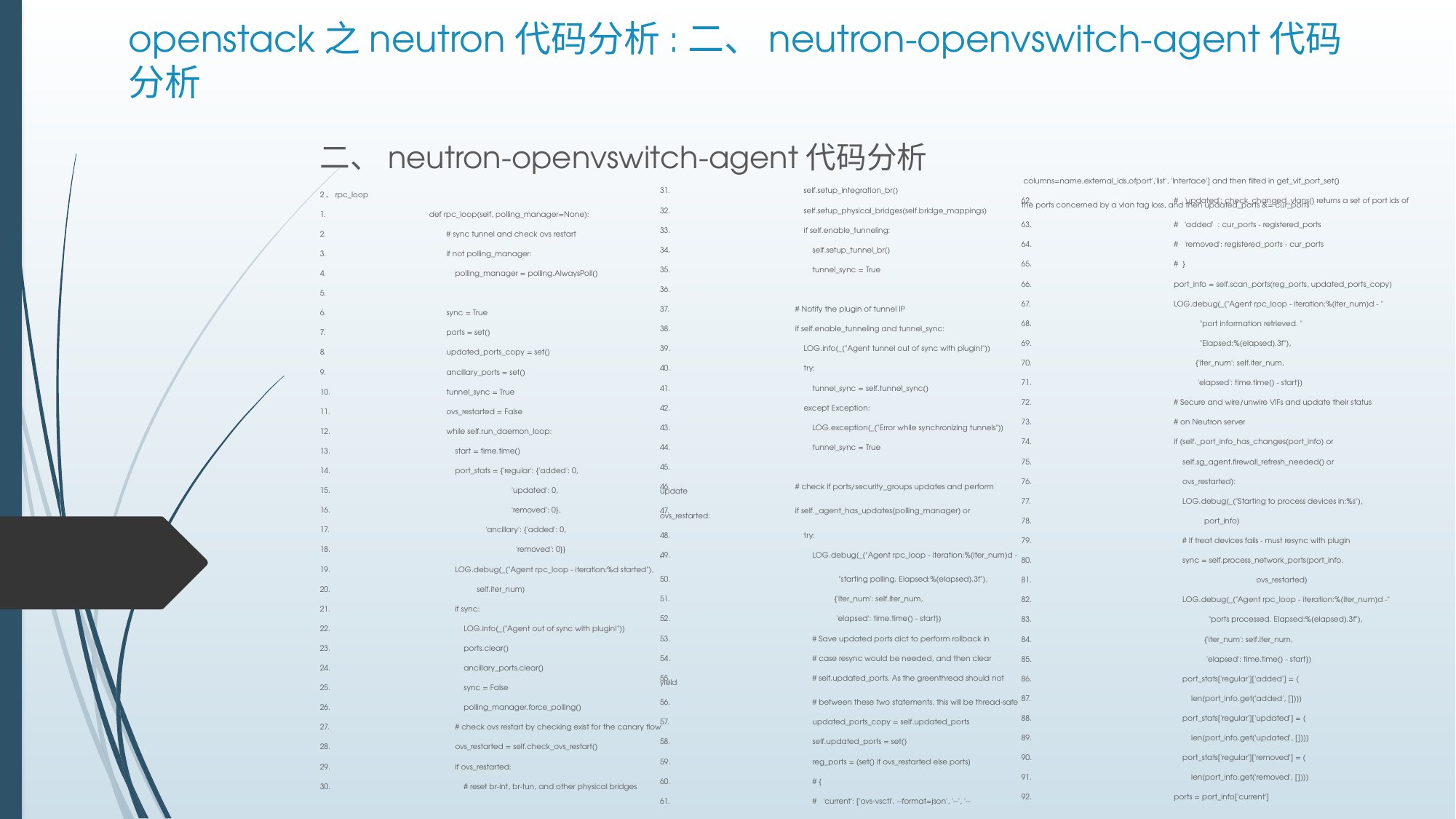

# openstack之neutron代码分析:二、neutron-openvswitch-agent代码分析
二、neutron-openvswitch-agent代码分析
2、rpc_loop
1.	def rpc_loop(self, polling_manager=None):
2.	        # sync tunnel and check ovs restart
3.	        if not polling_manager:
4.	            polling_manager = polling.AlwaysPoll()
5.
6.	        sync = True
7.	        ports = set()
8.	        updated_ports_copy = set()
9.	        ancillary_ports = set()
10.	        tunnel_sync = True
11.	        ovs_restarted = False
12.	        while self.run_daemon_loop:
13.	            start = time.time()
14.	            port_stats = {'regular': {'added': 0,
15.	                                      'updated': 0,
16.	                                      'removed': 0},
17.	                          'ancillary': {'added': 0,
18.	                                        'removed': 0}}
19.	            LOG.debug(_("Agent rpc_loop - iteration:%d started"),
20.	                      self.iter_num)
21.	            if sync:
22.	                LOG.info(_("Agent out of sync with plugin!"))
23.	                ports.clear()
24.	                ancillary_ports.clear()
25.	                sync = False
26.	                polling_manager.force_polling()
27.	            # check ovs restart by checking exist for the canary flow
28.	            ovs_restarted = self.check_ovs_restart()
29.	            if ovs_restarted:
30.	                # reset br-int, br-tun, and other physical bridges
 columns=name,external_ids,ofport','list', 'Interface'] and then filted in get_vif_port_set()
62.	                    #   'updated': check_changed_vlans() returns a set of port ids of the ports concerned by a vlan tag loss, and then updated_ports &= cur_ports
63.	                    #   'added'  : cur_ports - registered_ports
64.	                    #   'removed': registered_ports - cur_ports
65.	                    #  }
66.	                    port_info = self.scan_ports(reg_ports, updated_ports_copy)
67.	                    LOG.debug(_("Agent rpc_loop - iteration:%(iter_num)d - "
68.	                                "port information retrieved. "
69.	                                "Elapsed:%(elapsed).3f"),
70.	                              {'iter_num': self.iter_num,
71.	                               'elapsed': time.time() - start})
72.	                    # Secure and wire/unwire VIFs and update their status
73.	                    # on Neutron server
74.	                    if (self._port_info_has_changes(port_info) or
75.	                        self.sg_agent.firewall_refresh_needed() or
76.	                        ovs_restarted):
77.	                        LOG.debug(_("Starting to process devices in:%s"),
78.	                                  port_info)
79.	                        # If treat devices fails - must resync with plugin
80.	                        sync = self.process_network_ports(port_info,
81.	                                                          ovs_restarted)
82.	                        LOG.debug(_("Agent rpc_loop - iteration:%(iter_num)d -"
83.	                                    "ports processed. Elapsed:%(elapsed).3f"),
84.	                                  {'iter_num': self.iter_num,
85.	                                   'elapsed': time.time() - start})
86.	                        port_stats['regular']['added'] = (
87.	                            len(port_info.get('added', [])))
88.	                        port_stats['regular']['updated'] = (
89.	                            len(port_info.get('updated', [])))
90.	                        port_stats['regular']['removed'] = (
91.	                            len(port_info.get('removed', [])))
92.	                    ports = port_info['current']
31.	                self.setup_integration_br()
32.	                self.setup_physical_bridges(self.bridge_mappings)
33.	                if self.enable_tunneling:
34.	                    self.setup_tunnel_br()
35.	                    tunnel_sync = True
36.
37.	            # Notify the plugin of tunnel IP
38.	            if self.enable_tunneling and tunnel_sync:
39.	                LOG.info(_("Agent tunnel out of sync with plugin!"))
40.	                try:
41.	                    tunnel_sync = self.tunnel_sync()
42.	                except Exception:
43.	                    LOG.exception(_("Error while synchronizing tunnels"))
44.	                    tunnel_sync = True
45.
46.	            # check if ports/security_groups updates and perform update
47.	            if self._agent_has_updates(polling_manager) or ovs_restarted:
48.	                try:
49.	                    LOG.debug(_("Agent rpc_loop - iteration:%(iter_num)d - "
50.	                                "starting polling. Elapsed:%(elapsed).3f"),
51.	                              {'iter_num': self.iter_num,
52.	                               'elapsed': time.time() - start})
53.	                    # Save updated ports dict to perform rollback in
54.	                    # case resync would be needed, and then clear
55.	                    # self.updated_ports. As the greenthread should not yield
56.	                    # between these two statements, this will be thread-safe
57.	                    updated_ports_copy = self.updated_ports
58.	                    self.updated_ports = set()
59.	                    reg_ports = (set() if ovs_restarted else ports)
60.	                    # {
61.	                    #   'current': ['ovs-vsctl', --format=json', '--', '--